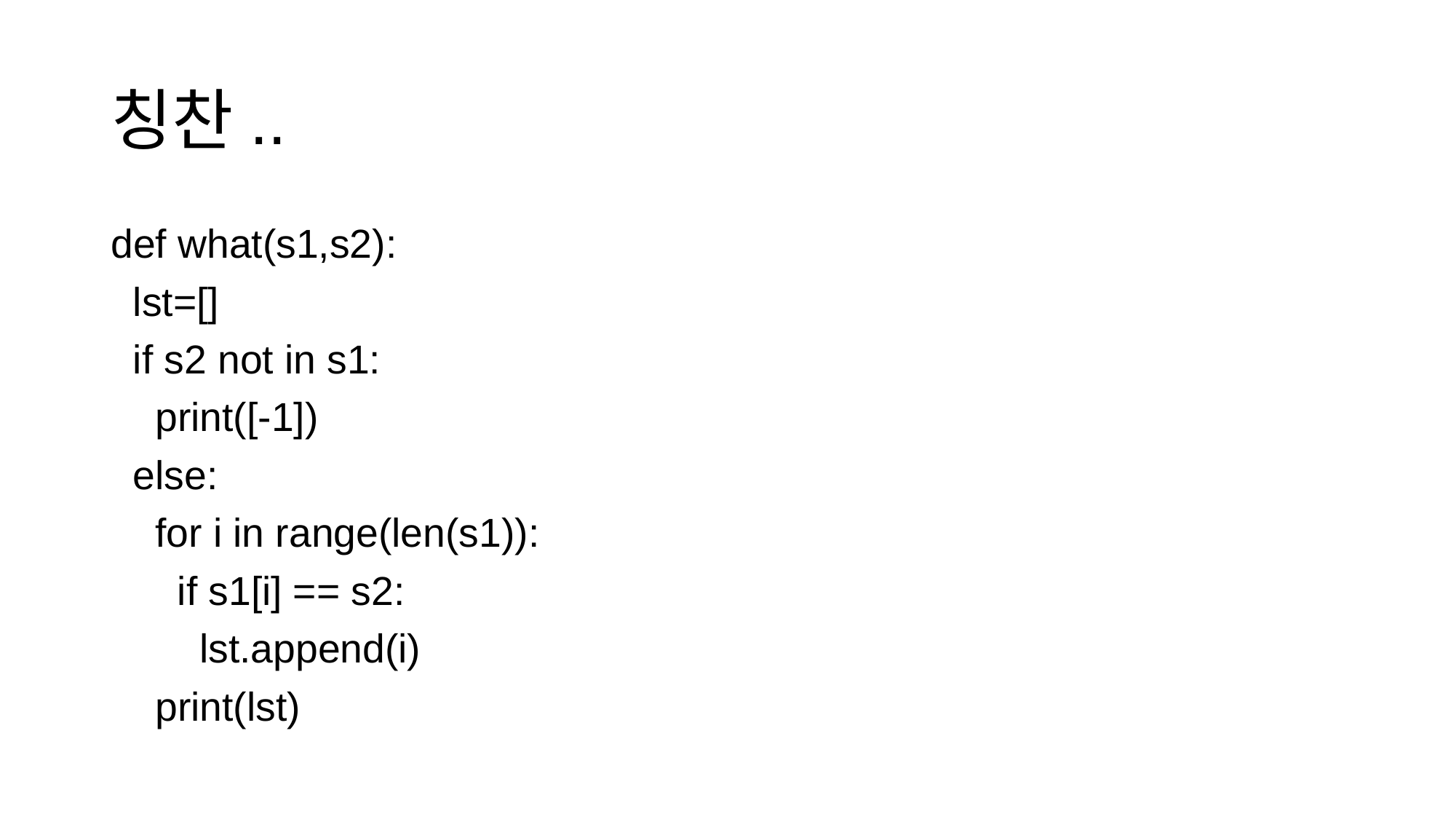

# 칭찬..
def what(s1,s2):
  lst=[]
  if s2 not in s1:
    print([-1])
  else:
    for i in range(len(s1)):
      if s1[i] == s2:
        lst.append(i)
    print(lst)